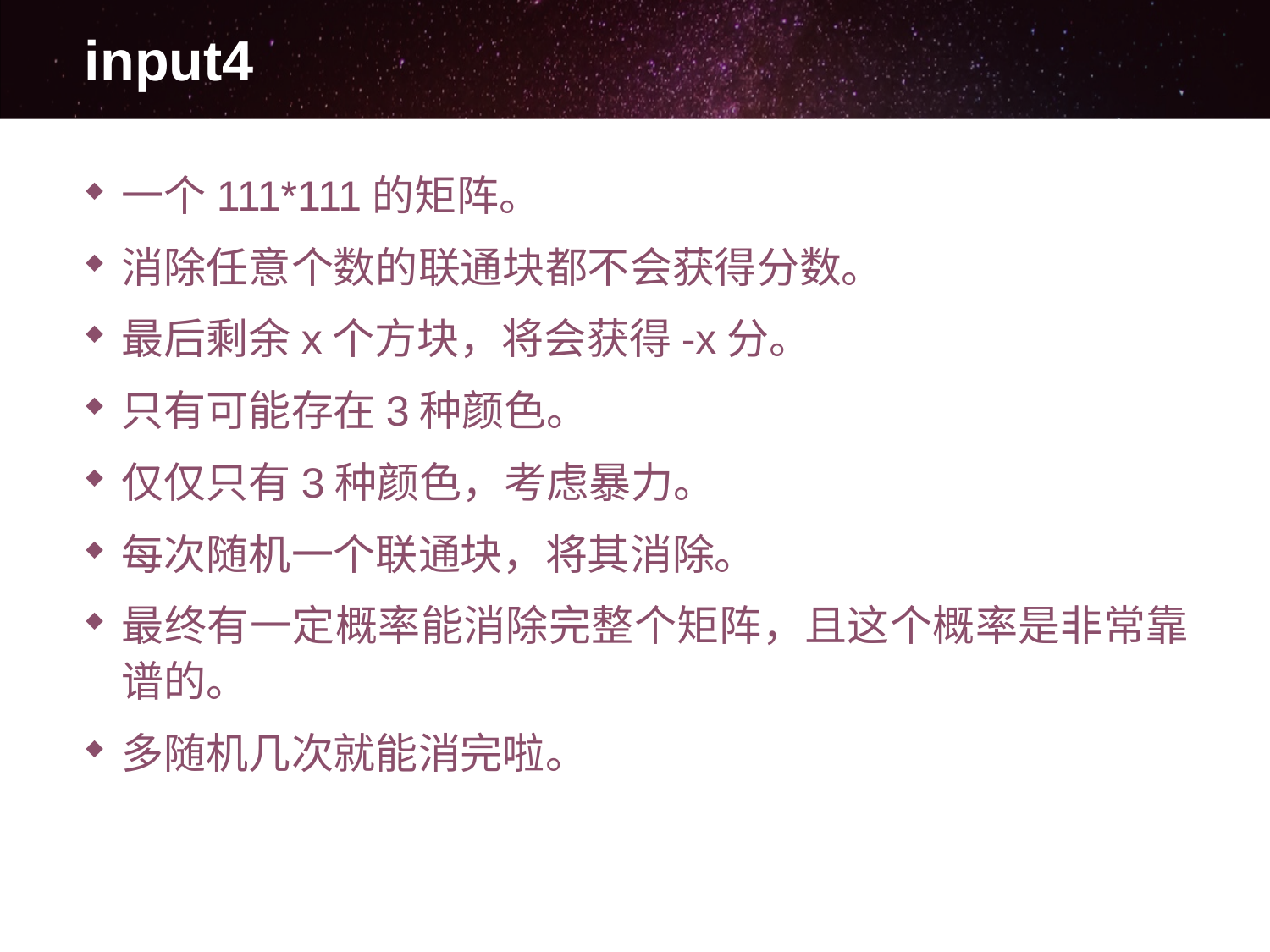

# input4
一个111*111的矩阵。
消除任意个数的联通块都不会获得分数。
最后剩余x个方块，将会获得-x分。
只有可能存在3种颜色。
仅仅只有3种颜色，考虑暴力。
每次随机一个联通块，将其消除。
最终有一定概率能消除完整个矩阵，且这个概率是非常靠谱的。
多随机几次就能消完啦。